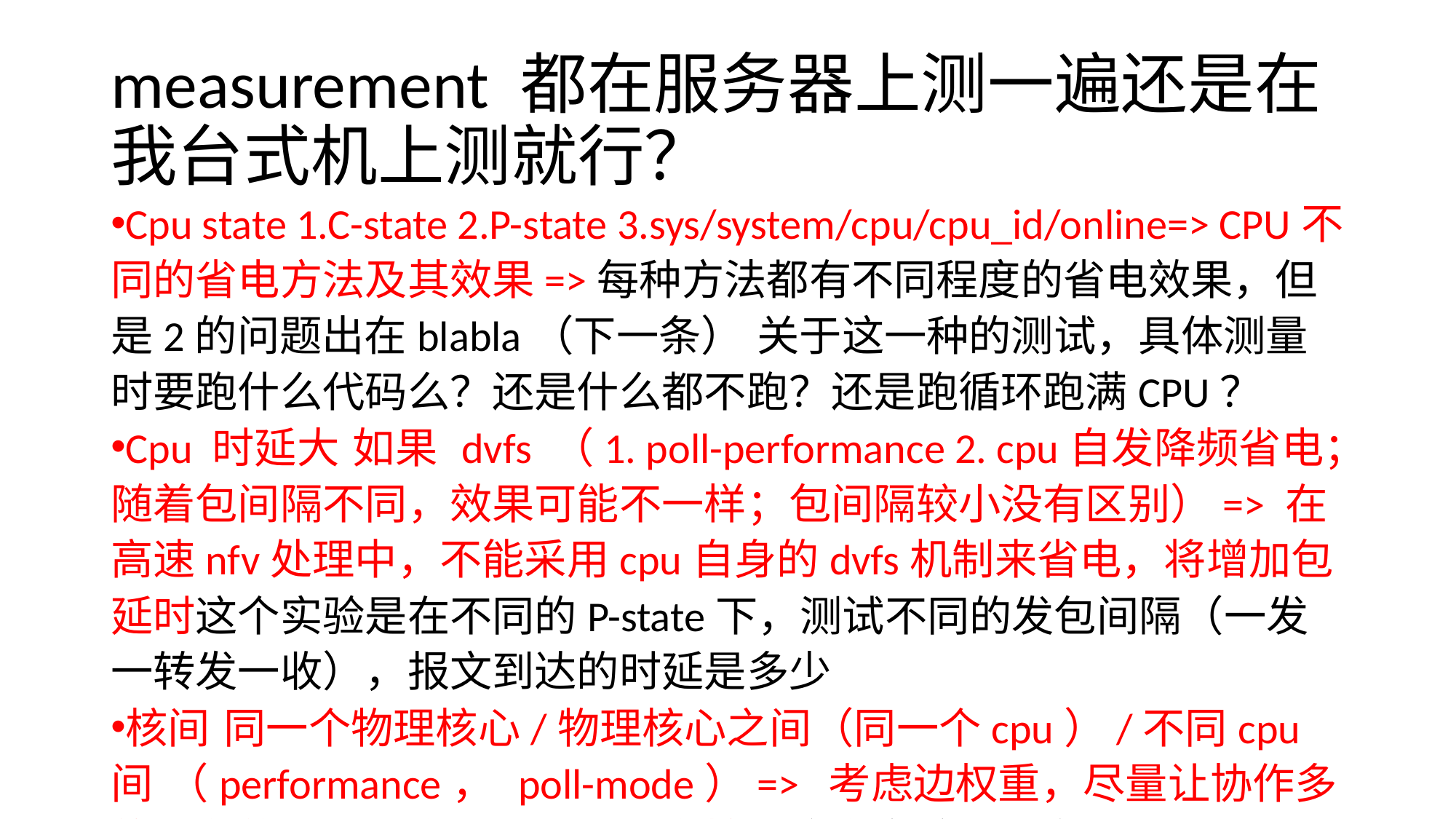

measurement 都在服务器上测一遍还是在我台式机上测就行？
Cpu state 1.C-state 2.P-state 3.sys/system/cpu/cpu_id/online=> CPU不同的省电方法及其效果=>每种方法都有不同程度的省电效果，但是2的问题出在blabla（下一条） 关于这一种的测试，具体测量时要跑什么代码么？还是什么都不跑？还是跑循环跑满CPU？
Cpu 时延大 如果 dvfs （1. poll-performance 2. cpu自发降频省电；随着包间隔不同，效果可能不一样；包间隔较小没有区别）=> 在高速nfv处理中，不能采用cpu自身的dvfs机制来省电，将增加包延时这个实验是在不同的P-state下，测试不同的发包间隔（一发一转发一收），报文到达的时延是多少
核间 同一个物理核心/物理核心之间（同一个cpu）/不同cpu间 （performance， poll-mode）=>  考虑边权重，尽量让协作多的任务放到同一个cpu或同一个核上这个实验是一发一收，setcpu在不同的核上就行了，注意这里的核仅仅是物理核，还得是逻辑核，物理核，packet